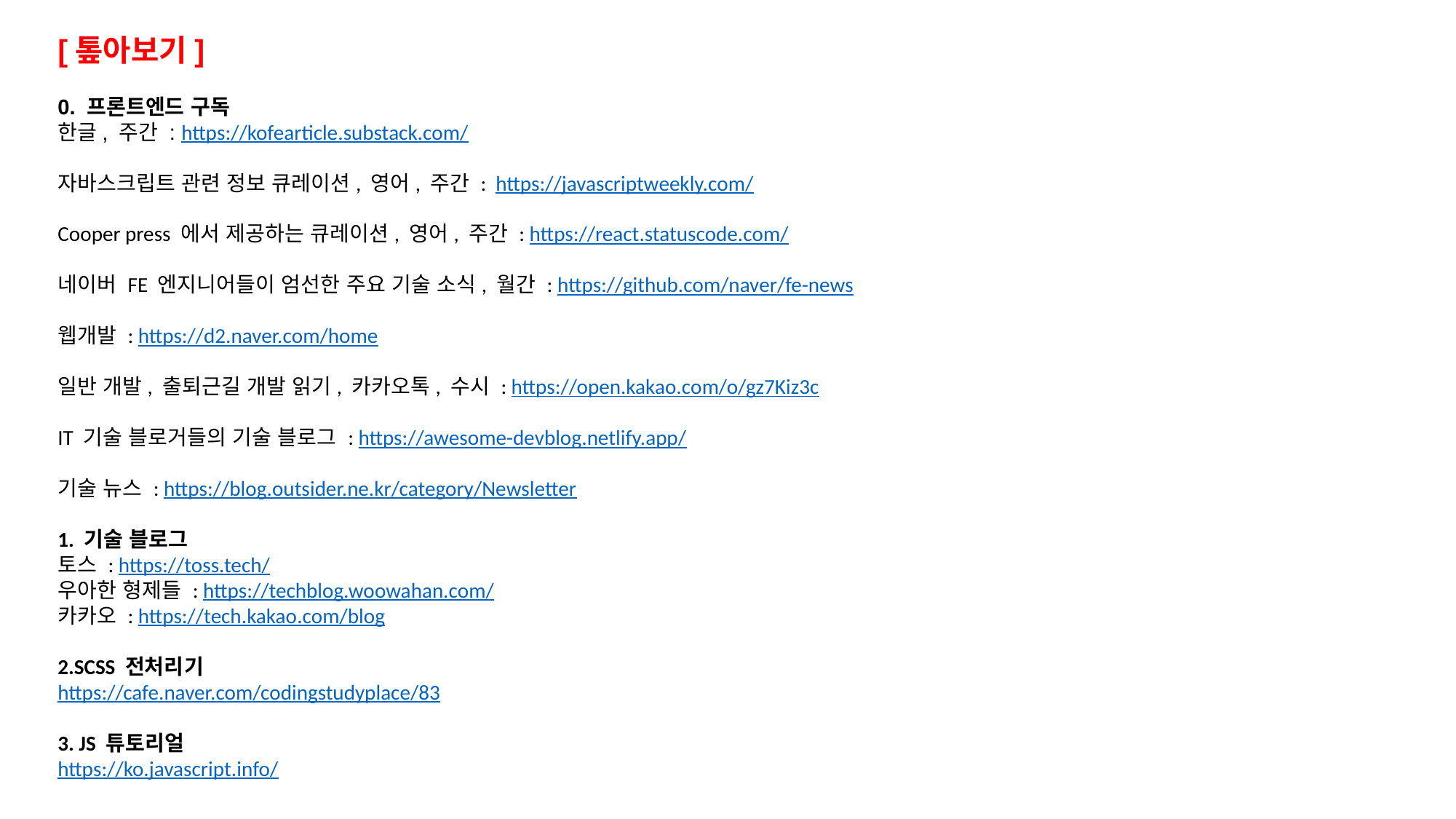

[톺아보기]

0. 프론트엔드 구독
한글, 주간 : https://kofearticle.substack.com/

자바스크립트 관련 정보 큐레이션, 영어, 주간 :  https://javascriptweekly.com/

Cooper press 에서 제공하는 큐레이션, 영어, 주간 : https://react.statuscode.com/

네이버 FE 엔지니어들이 엄선한 주요 기술 소식, 월간 : https://github.com/naver/fe-news

웹개발 : https://d2.naver.com/home

일반 개발, 출퇴근길 개발 읽기, 카카오톡, 수시 : https://open.kakao.com/o/gz7Kiz3c

IT 기술 블로거들의 기술 블로그 : https://awesome-devblog.netlify.app/

기술 뉴스 : https://blog.outsider.ne.kr/category/Newsletter

1. 기술 블로그
토스 : https://toss.tech/
우아한 형제들 : https://techblog.woowahan.com/
카카오 : https://tech.kakao.com/blog

2.SCSS 전처리기
https://cafe.naver.com/codingstudyplace/83

3. JS 튜토리얼
https://ko.javascript.info/